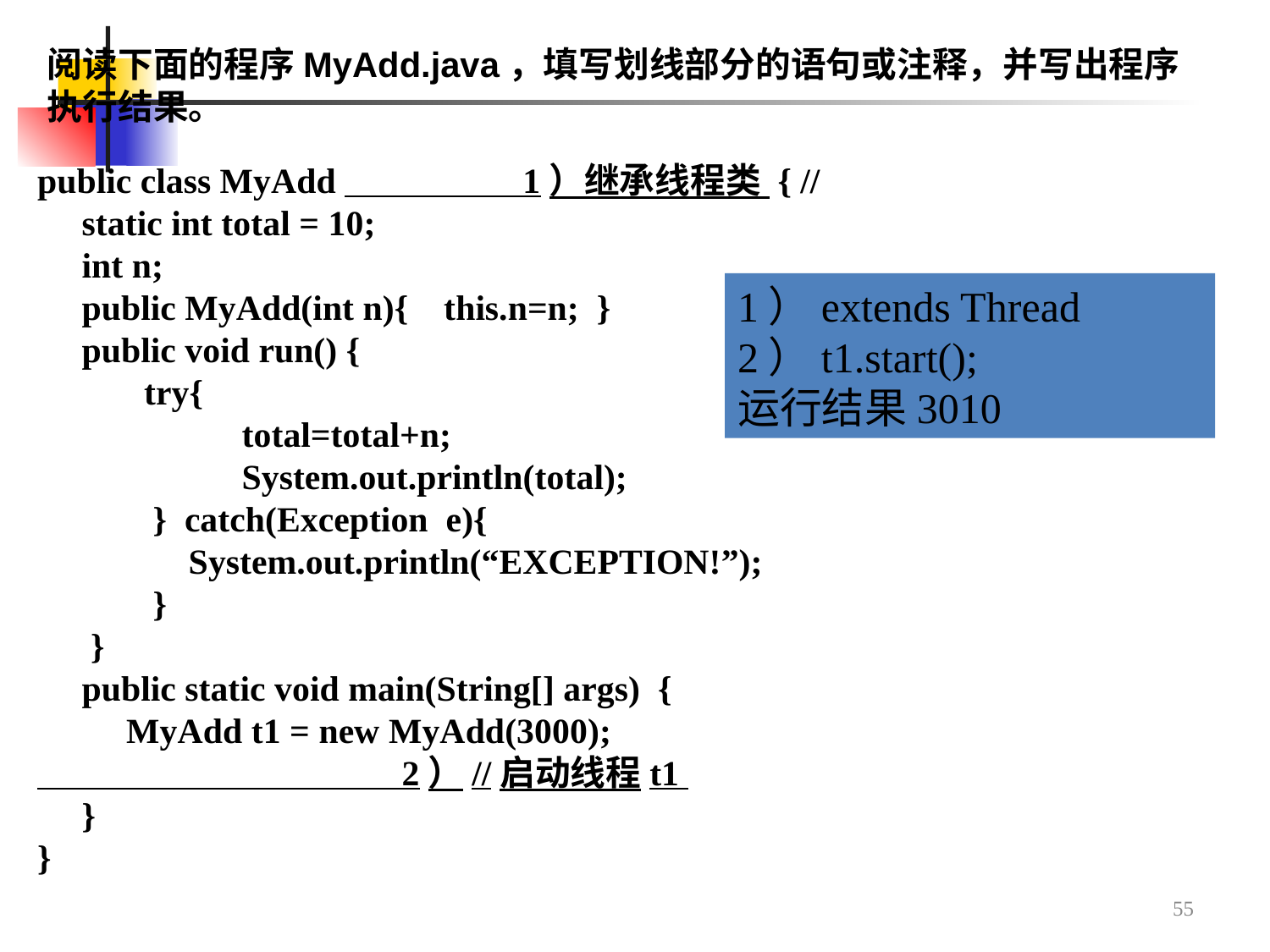

阅读下面的程序MyAdd.java，填写划线部分的语句或注释，并写出程序执行结果。
public class MyAdd                     1）继承线程类 { //
     static int total = 10;
     int n;
     public MyAdd(int n){    this.n=n;  }
     public void run() {
            try{
                       total=total+n;
                       System.out.println(total);
             }  catch(Exception  e){
                 System.out.println(“EXCEPTION!”);
             }
      }
     public static void main(String[] args)  {
          MyAdd t1 = new MyAdd(3000);
                                         2）//启动线程t1
     }
}
1）extends Thread
2）t1.start();
运行结果3010
55